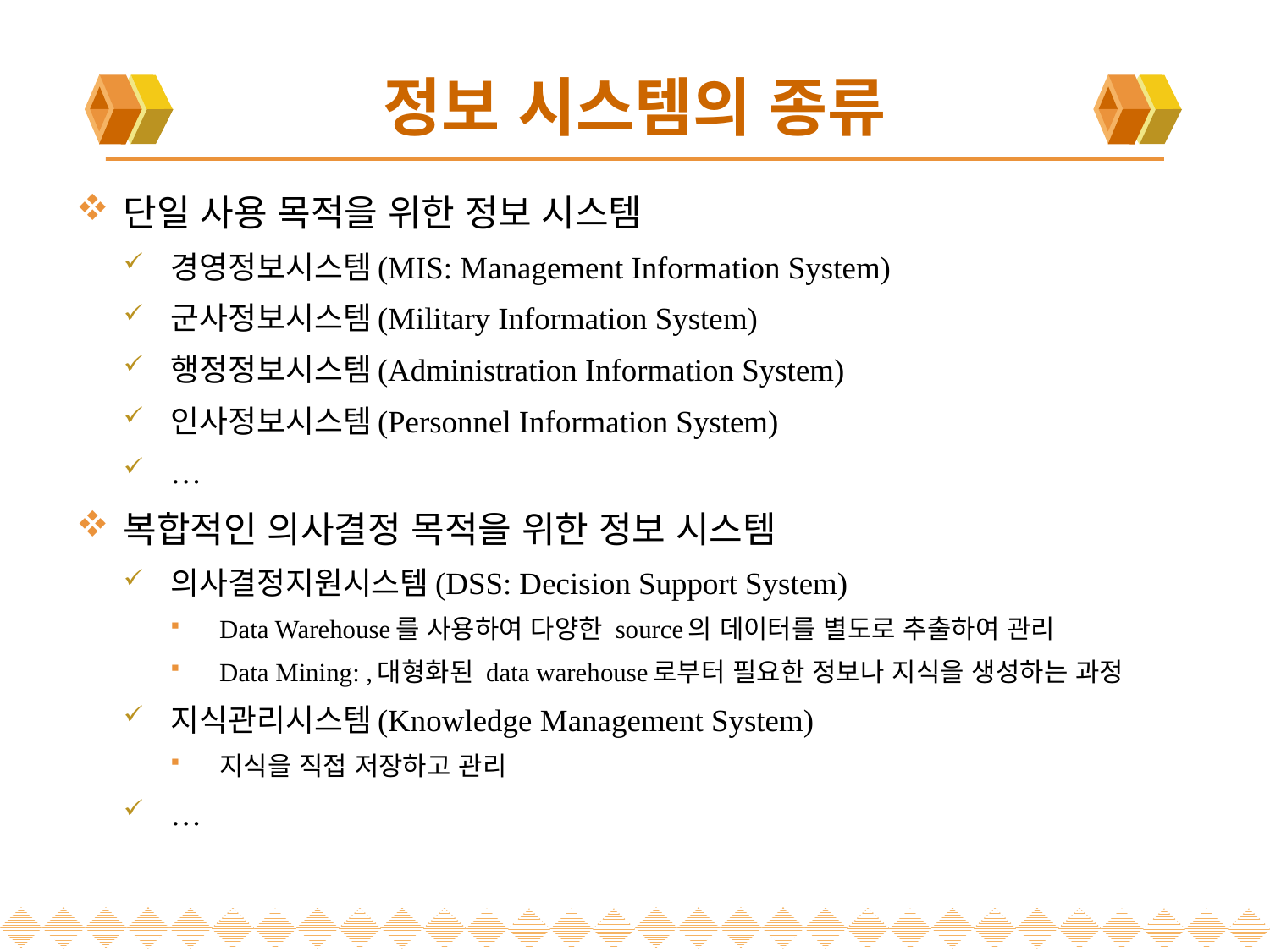

# 정보 시스템의 종류
단일 사용 목적을 위한 정보 시스템
경영정보시스템(MIS: Management Information System)
군사정보시스템(Military Information System)
행정정보시스템(Administration Information System)
인사정보시스템(Personnel Information System)
…
복합적인 의사결정 목적을 위한 정보 시스템
의사결정지원시스템(DSS: Decision Support System)
Data Warehouse를 사용하여 다양한 source의 데이터를 별도로 추출하여 관리
Data Mining: ,대형화된 data warehouse로부터 필요한 정보나 지식을 생성하는 과정
지식관리시스템(Knowledge Management System)
지식을 직접 저장하고 관리
…